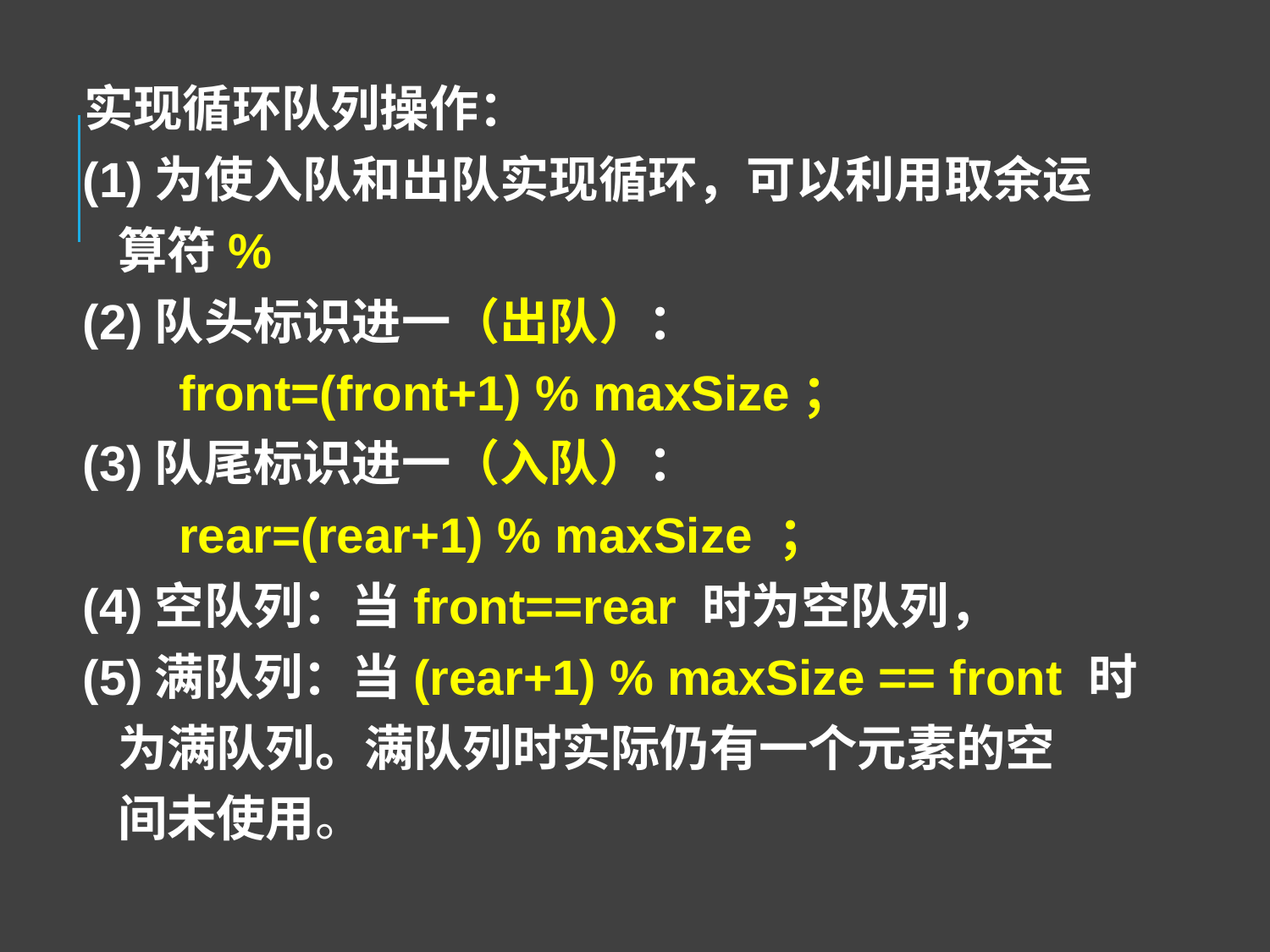

实现循环队列操作：
    (1)为使入队和出队实现循环，可以利用取余运
       算符%
    (2)队头标识进一（出队）：
           front=(front+1) % maxSize；
    (3)队尾标识进一（入队）：
           rear=(rear+1) % maxSize ；
    (4)空队列：当front==rear 时为空队列，
    (5)满队列：当(rear+1) % maxSize == front 时
       为满队列。满队列时实际仍有一个元素的空
       间未使用。